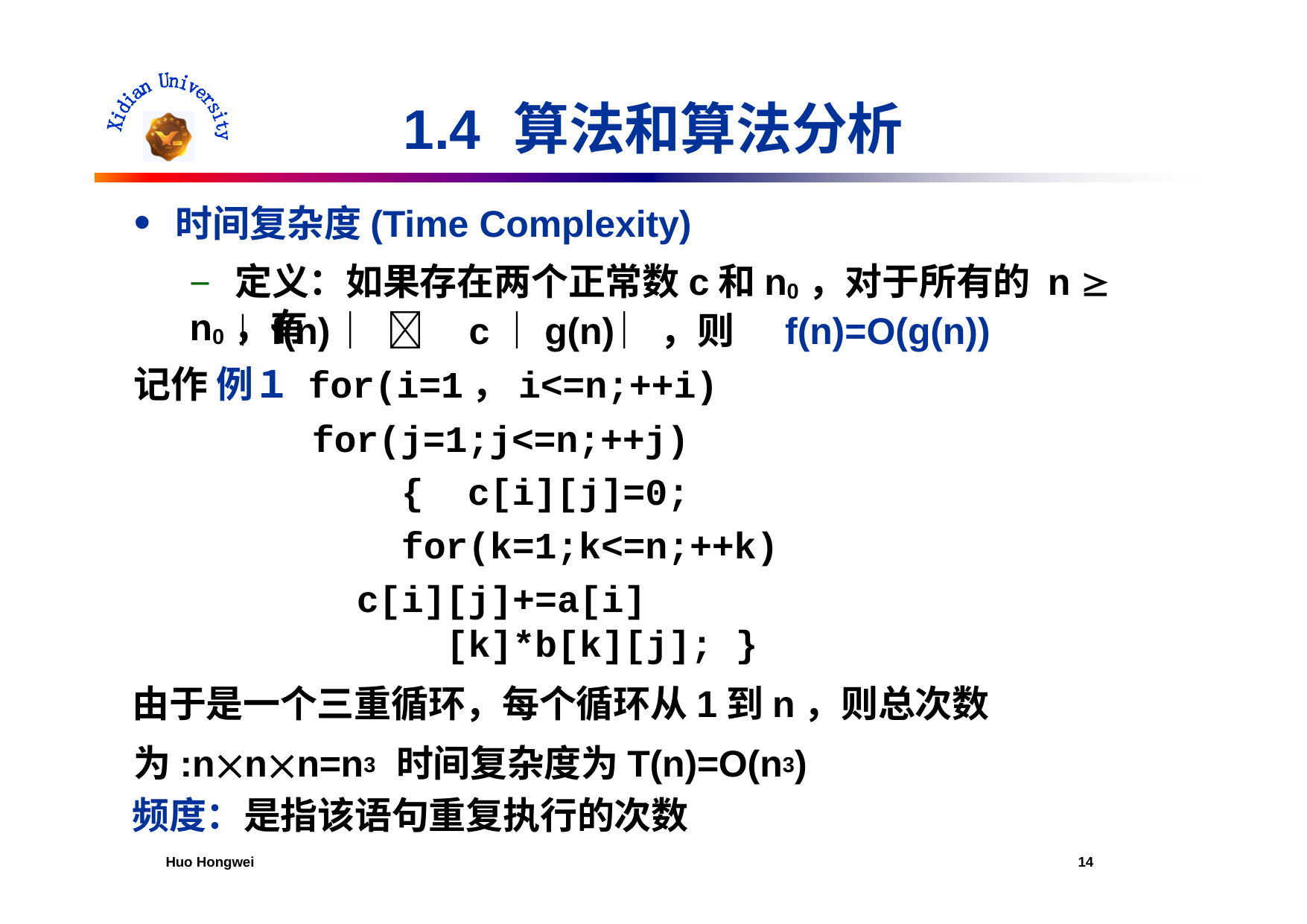

# 1.4	算法和算法分析
时间复杂度(Time Complexity)
– 定义：如果存在两个正常数c和n0，对于所有的 n ≥	n0，有
︱f(n) ︳≤	c｜g(n)︳，则记作 例１ for(i=1，i<=n;++i)
for(j=1;j<=n;++j){  c[i][j]=0;  for(k=1;k<=n;++k)
c[i][j]+=a[i][k]*b[k][j]; }
由于是一个三重循环，每个循环从1到n，则总次数为:n×n×n=n3  时间复杂度为T(n)=O(n3)
频度：是指该语句重复执行的次数
f(n)=O(g(n))
Huo Hongwei
14